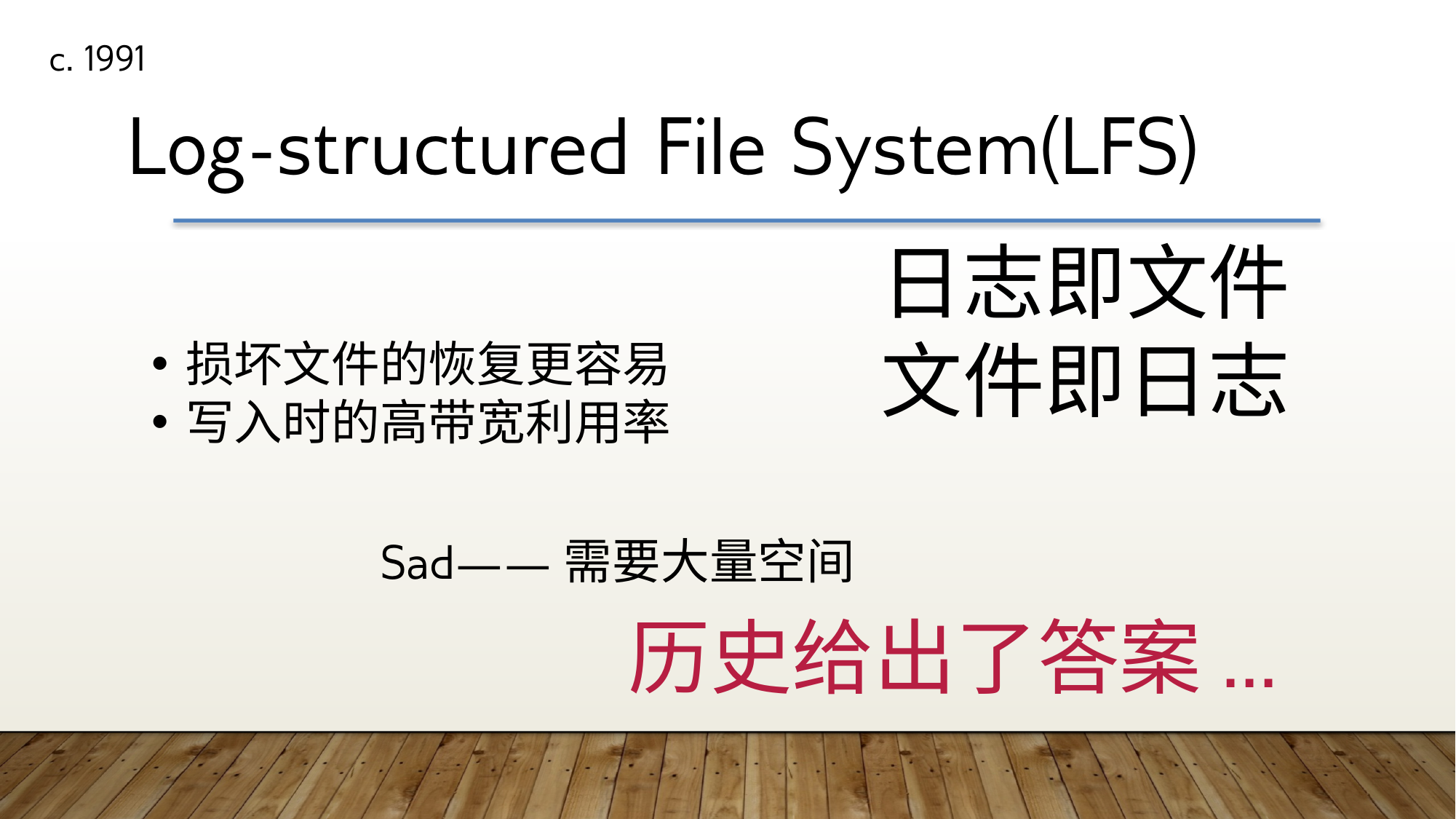

c. 1991
Log-structured File System(LFS)
日志即文件
文件即日志
损坏文件的恢复更容易
写入时的高带宽利用率
Sad——需要大量空间
历史给出了答案...